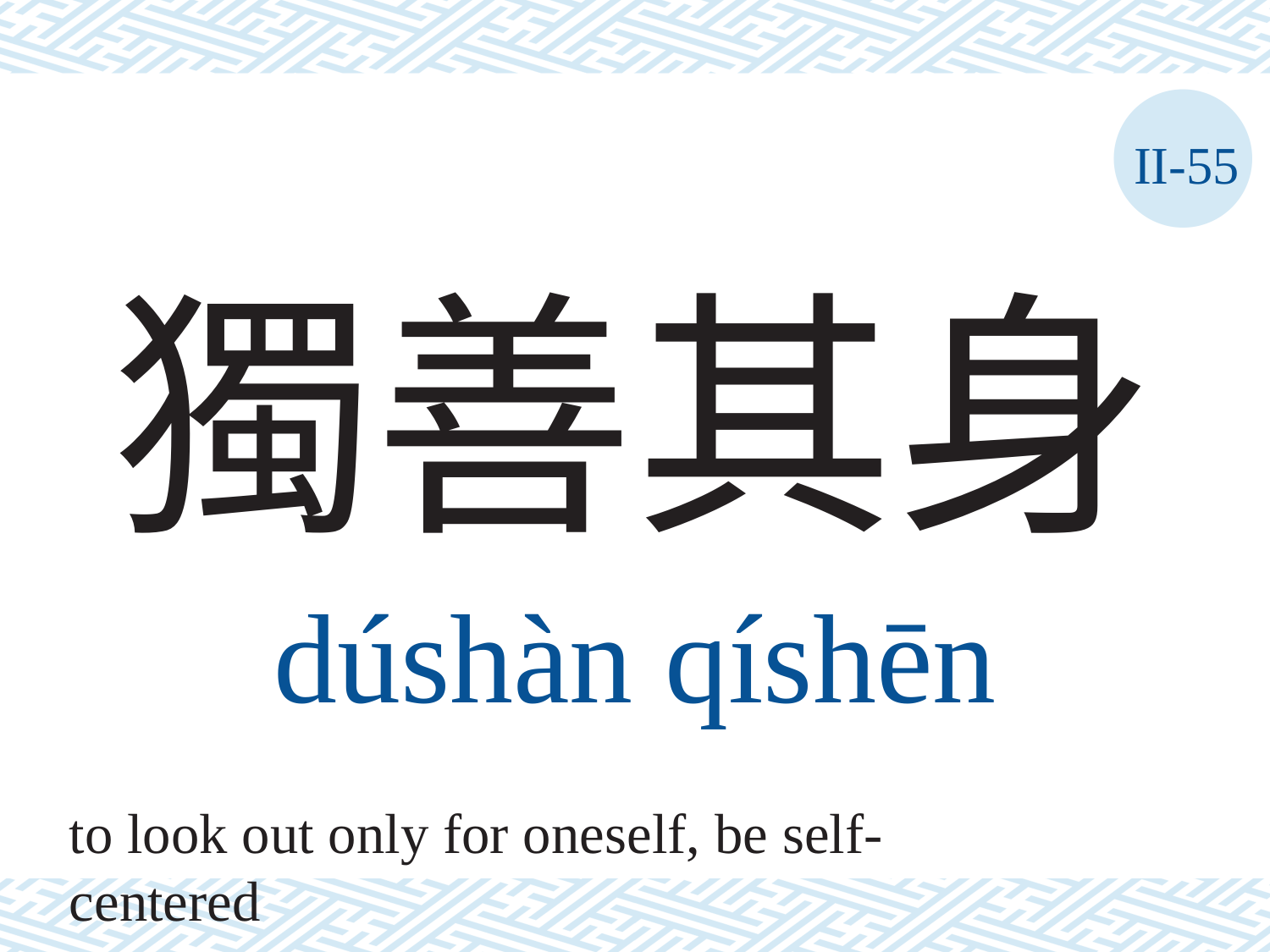

II-55
# 獨善其身
dúshàn	qíshēn
to look out only for oneself, be self-centered